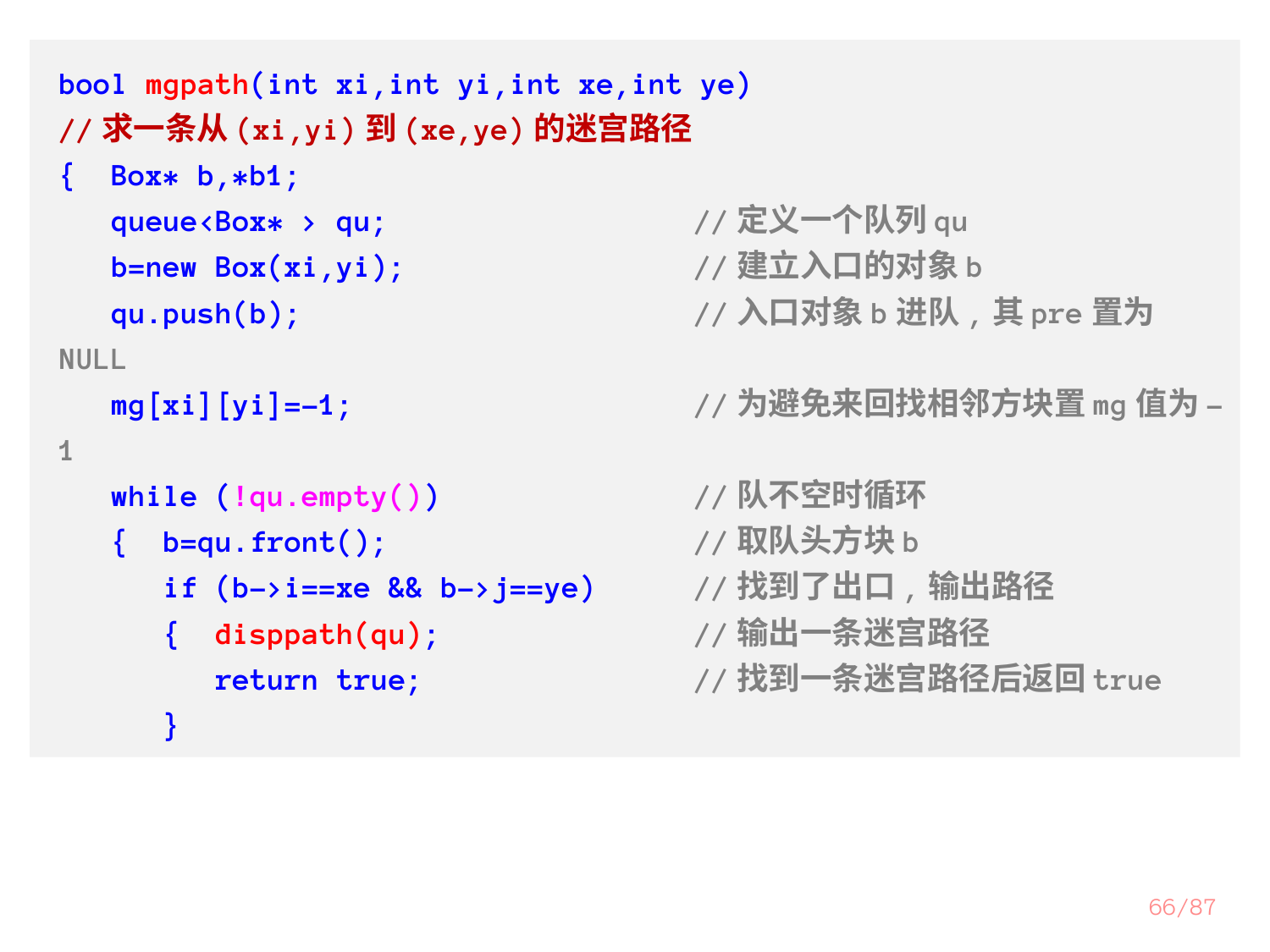

bool mgpath(int xi,int yi,int xe,int ye)
//求一条从(xi,yi)到(xe,ye)的迷宫路径
{  Box* b,*b1;
   queue<Box* > qu;			//定义一个队列qu
   b=new Box(xi,yi);			//建立入口的对象b
   qu.push(b);				//入口对象b进队,其pre置为NULL
   mg[xi][yi]=-1;			//为避免来回找相邻方块置mg值为-1
   while (!qu.empty())		//队不空时循环
   {  b=qu.front();			//取队头方块b
      if (b->i==xe && b->j==ye)	//找到了出口,输出路径
      {  disppath(qu);		//输出一条迷宫路径
         return true;			//找到一条迷宫路径后返回true
      }
66/87